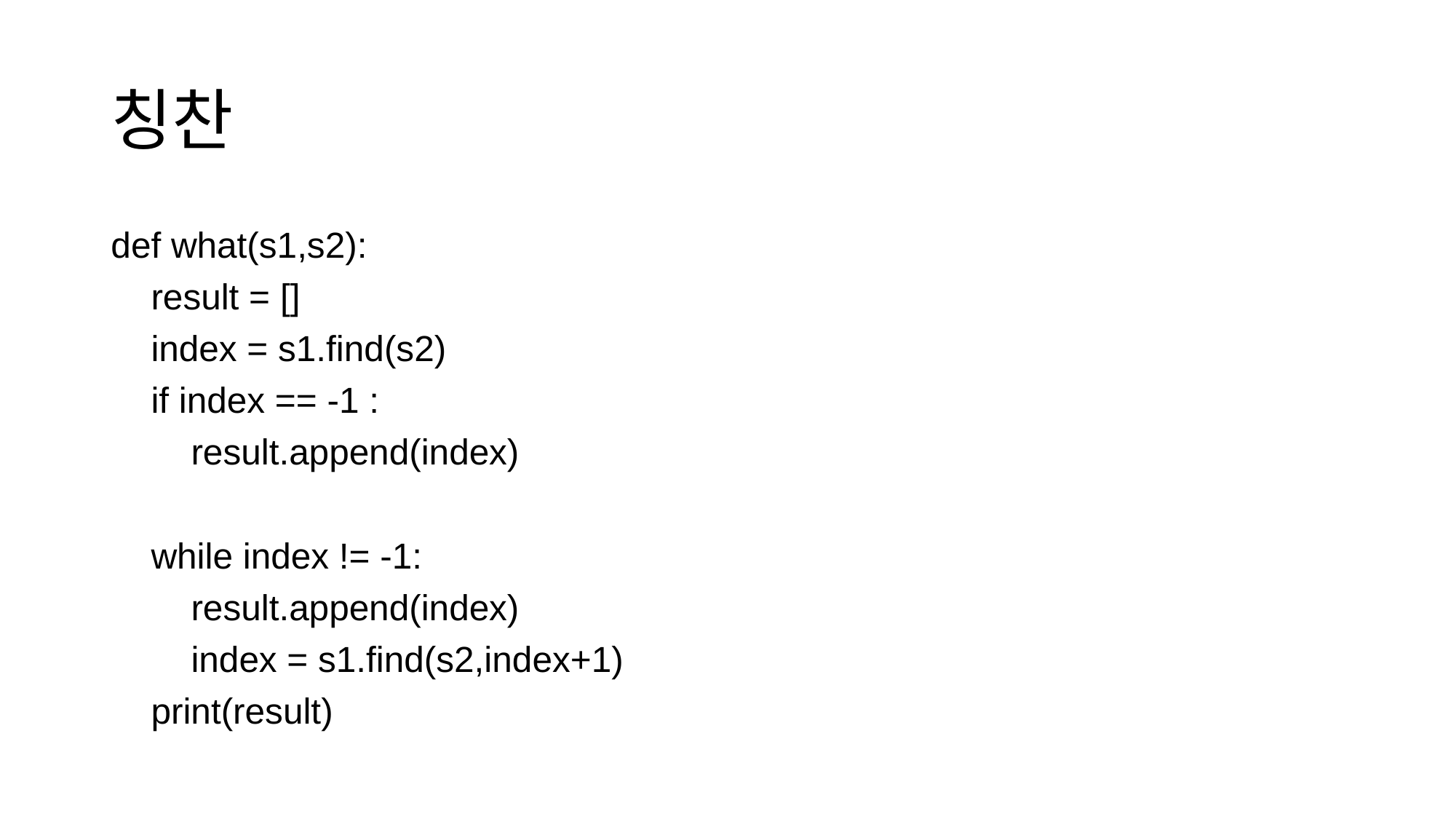

# 칭찬
def what(s1,s2):
    result = []
    index = s1.find(s2)
    if index == -1 :
        result.append(index)

    while index != -1:
        result.append(index)
        index = s1.find(s2,index+1)
    print(result)